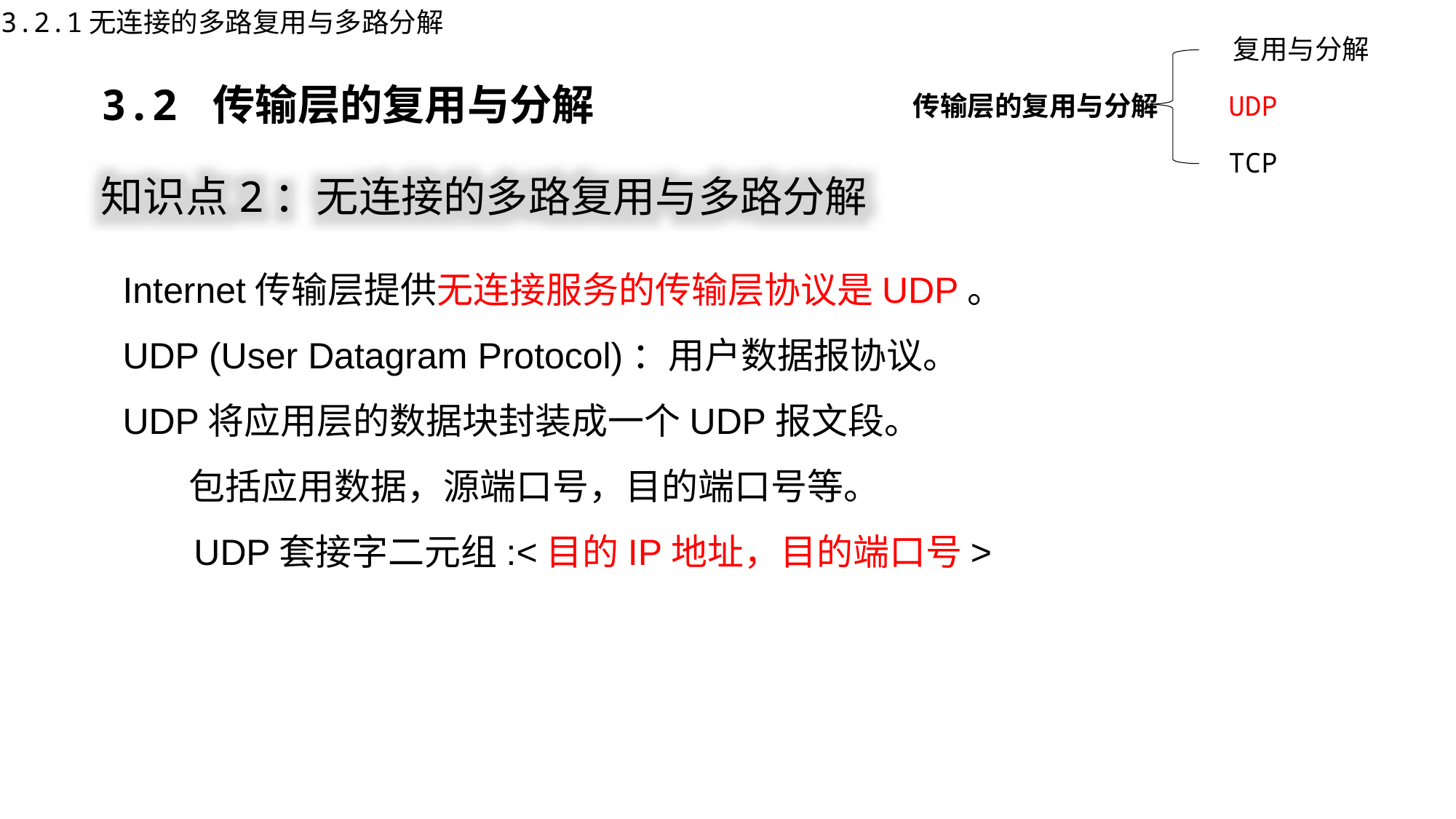

3.2.1无连接的多路复用与多路分解
复用与分解

传输层的复用与分解
UDP
TCP
3.2 传输层的复用与分解
知识点2：无连接的多路复用与多路分解
Internet传输层提供无连接服务的传输层协议是UDP。
UDP (User Datagram Protocol)：用户数据报协议。
UDP将应用层的数据块封装成一个UDP报文段。
       包括应用数据，源端口号，目的端口号等。
       UDP套接字二元组:<目的IP地址，目的端口号>